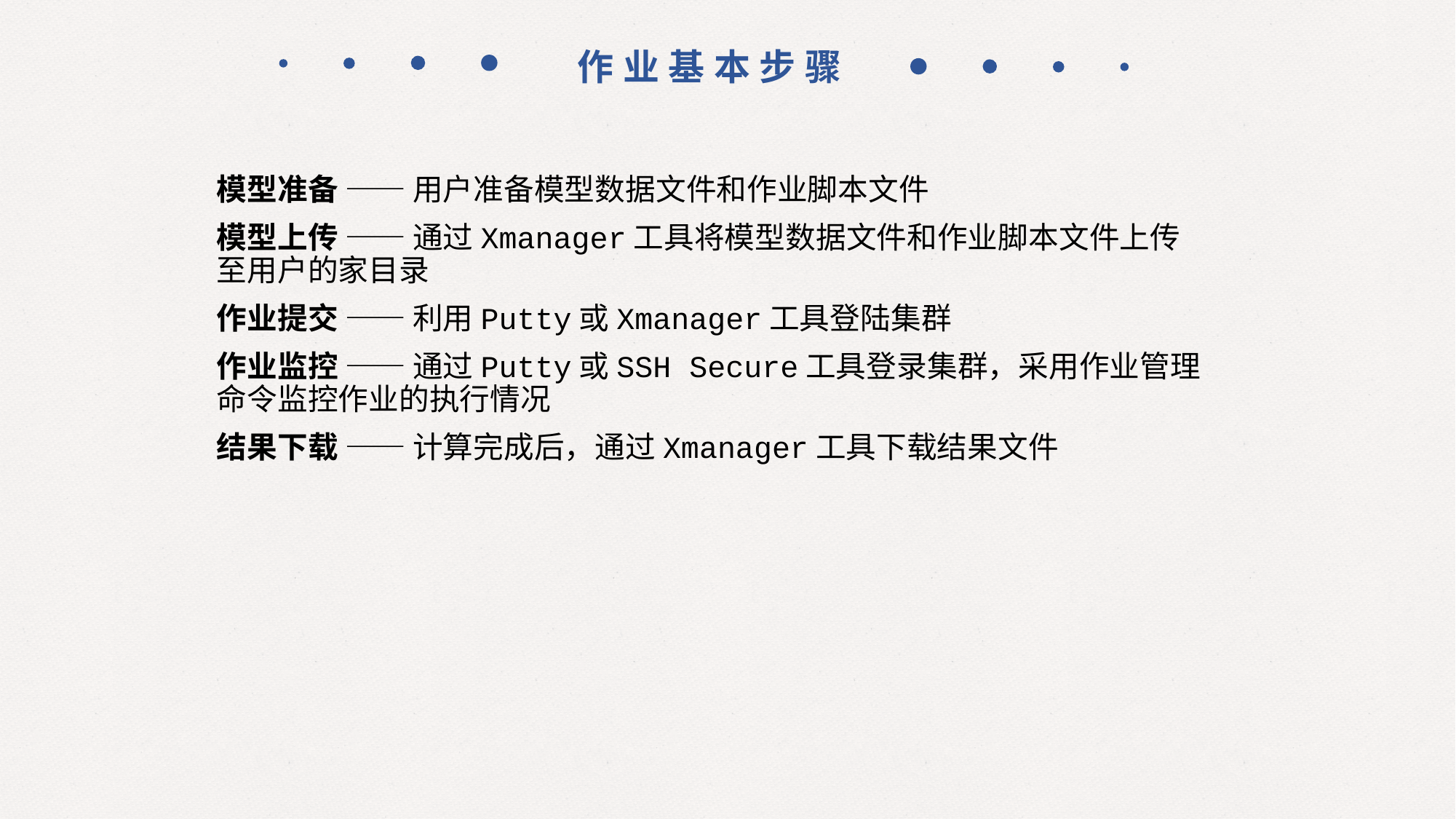

作业基本步骤

模型准备 —— 用户准备模型数据文件和作业脚本文件
模型上传 —— 通过Xmanager工具将模型数据文件和作业脚本文件上传至用户的家目录
作业提交 —— 利用Putty或Xmanager工具登陆集群
作业监控 —— 通过Putty或SSH Secure工具登录集群，采用作业管理命令监控作业的执行情况
结果下载 —— 计算完成后，通过Xmanager工具下载结果文件